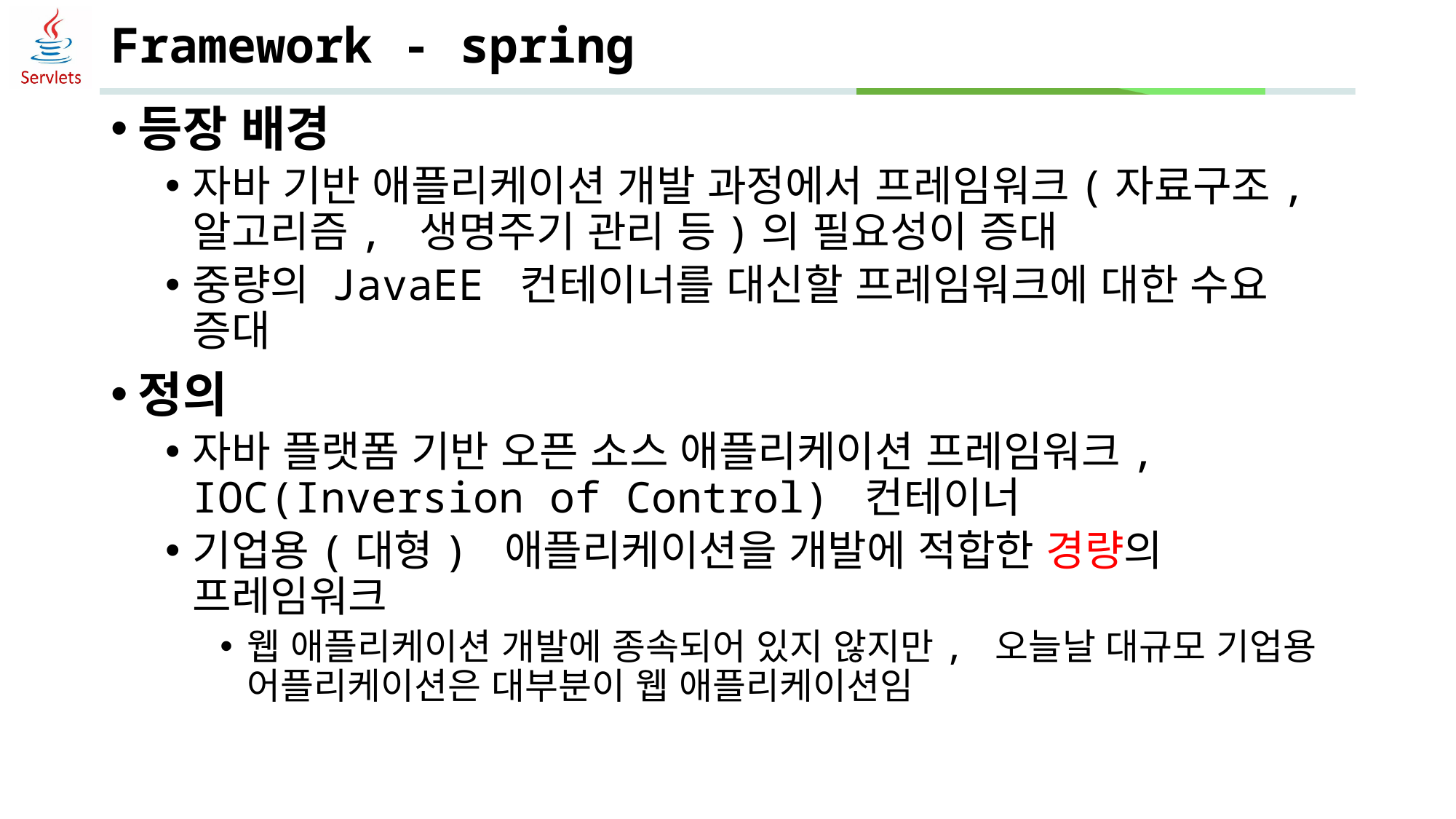

# Framework - spring
등장 배경
자바 기반 애플리케이션 개발 과정에서 프레임워크(자료구조, 알고리즘, 생명주기 관리 등)의 필요성이 증대
중량의 JavaEE 컨테이너를 대신할 프레임워크에 대한 수요 증대
정의
자바 플랫폼 기반 오픈 소스 애플리케이션 프레임워크, IOC(Inversion of Control) 컨테이너
기업용(대형) 애플리케이션을 개발에 적합한 경량의 프레임워크
웹 애플리케이션 개발에 종속되어 있지 않지만, 오늘날 대규모 기업용 어플리케이션은 대부분이 웹 애플리케이션임